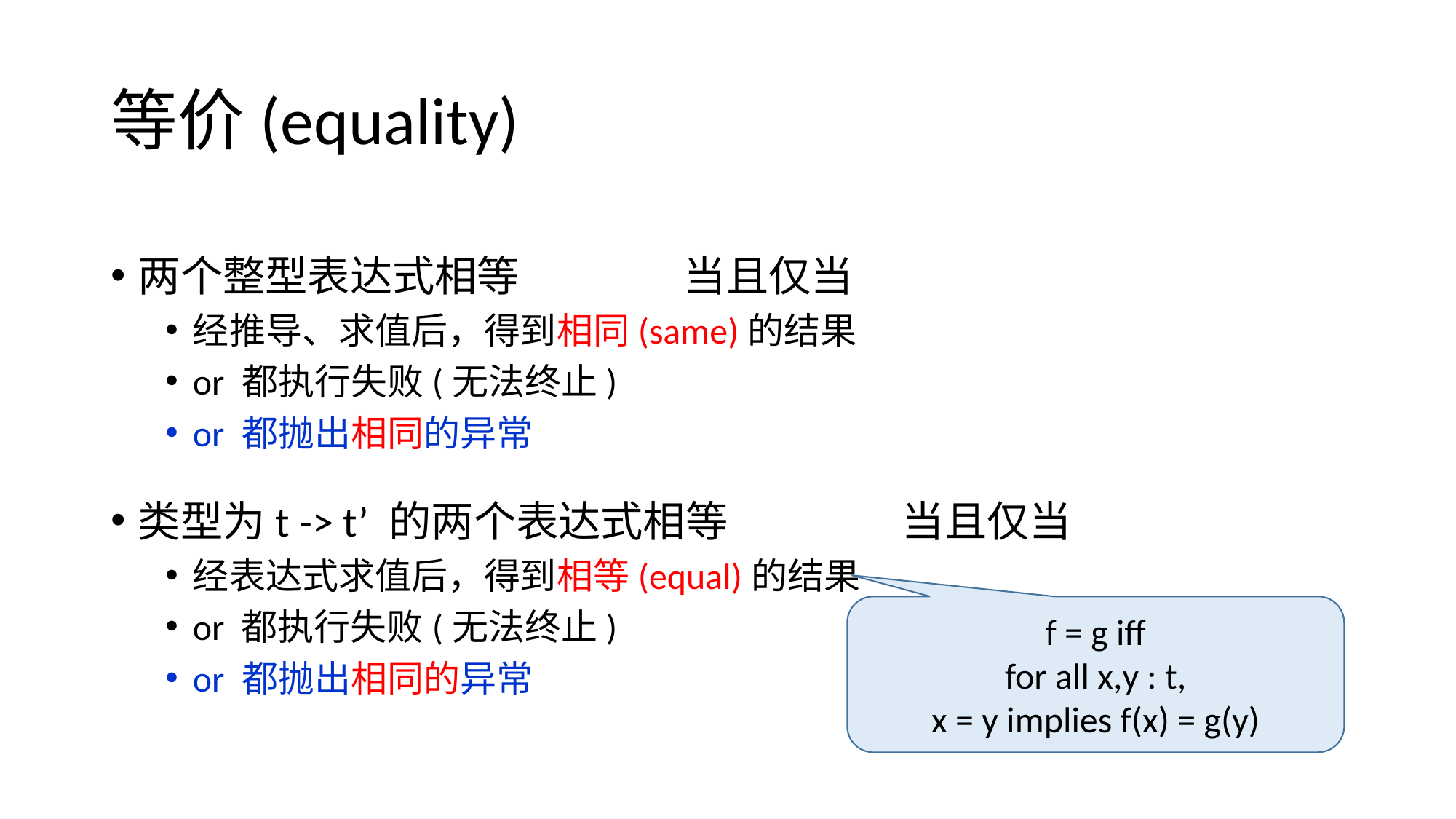

# 等价(equality)
两个整型表达式相等		当且仅当
经推导、求值后，得到相同(same)的结果
or 都执行失败(无法终止)
or 都抛出相同的异常
类型为t -> t’ 的两个表达式相等		当且仅当
经表达式求值后，得到相等(equal)的结果
or 都执行失败(无法终止)
or 都抛出相同的异常
f = g iff
for all x,y : t,
x = y implies f(x) = g(y)